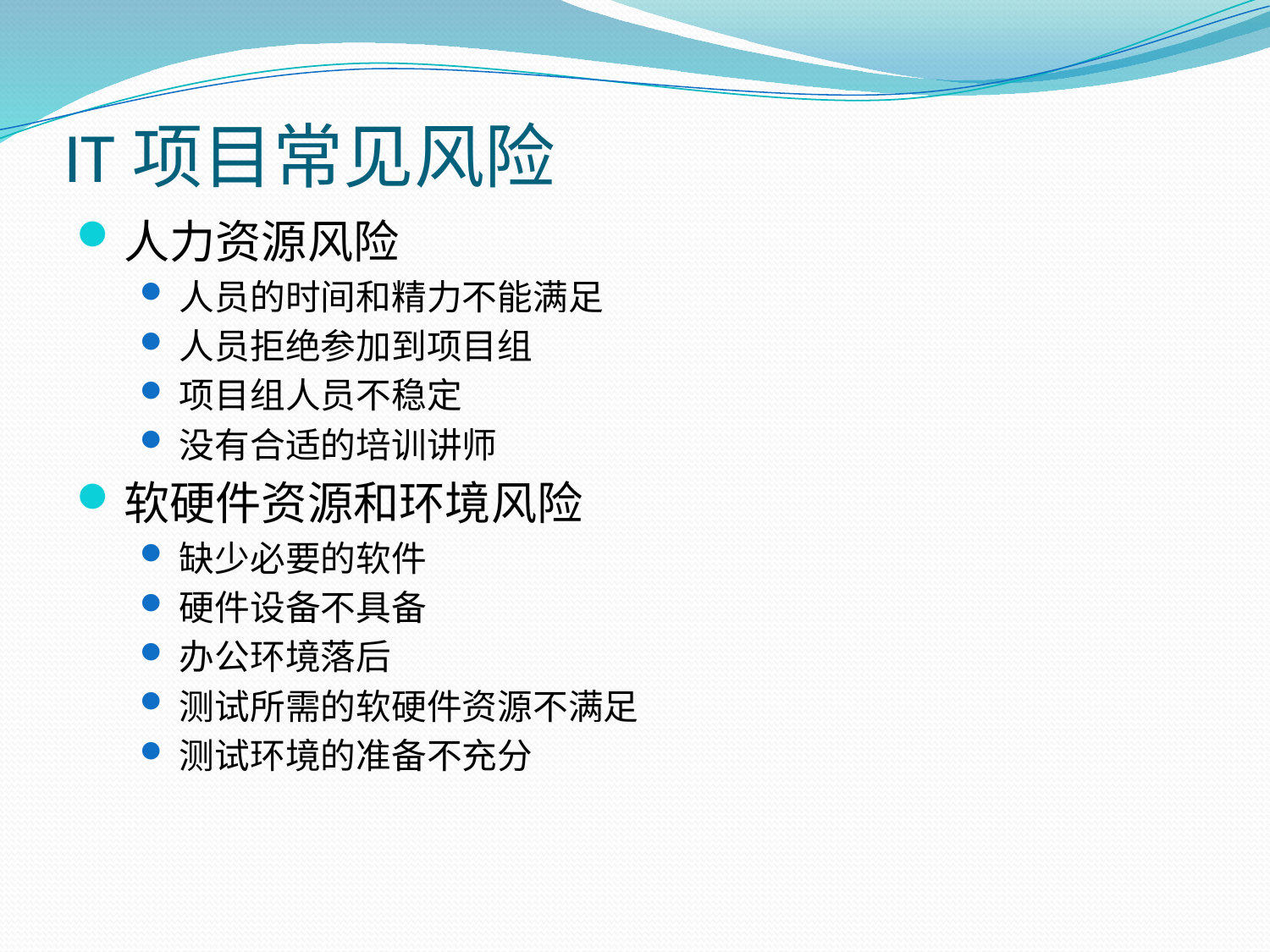

# IT项目常见风险
人力资源风险
人员的时间和精力不能满足
人员拒绝参加到项目组
项目组人员不稳定
没有合适的培训讲师
软硬件资源和环境风险
缺少必要的软件
硬件设备不具备
办公环境落后
测试所需的软硬件资源不满足
测试环境的准备不充分